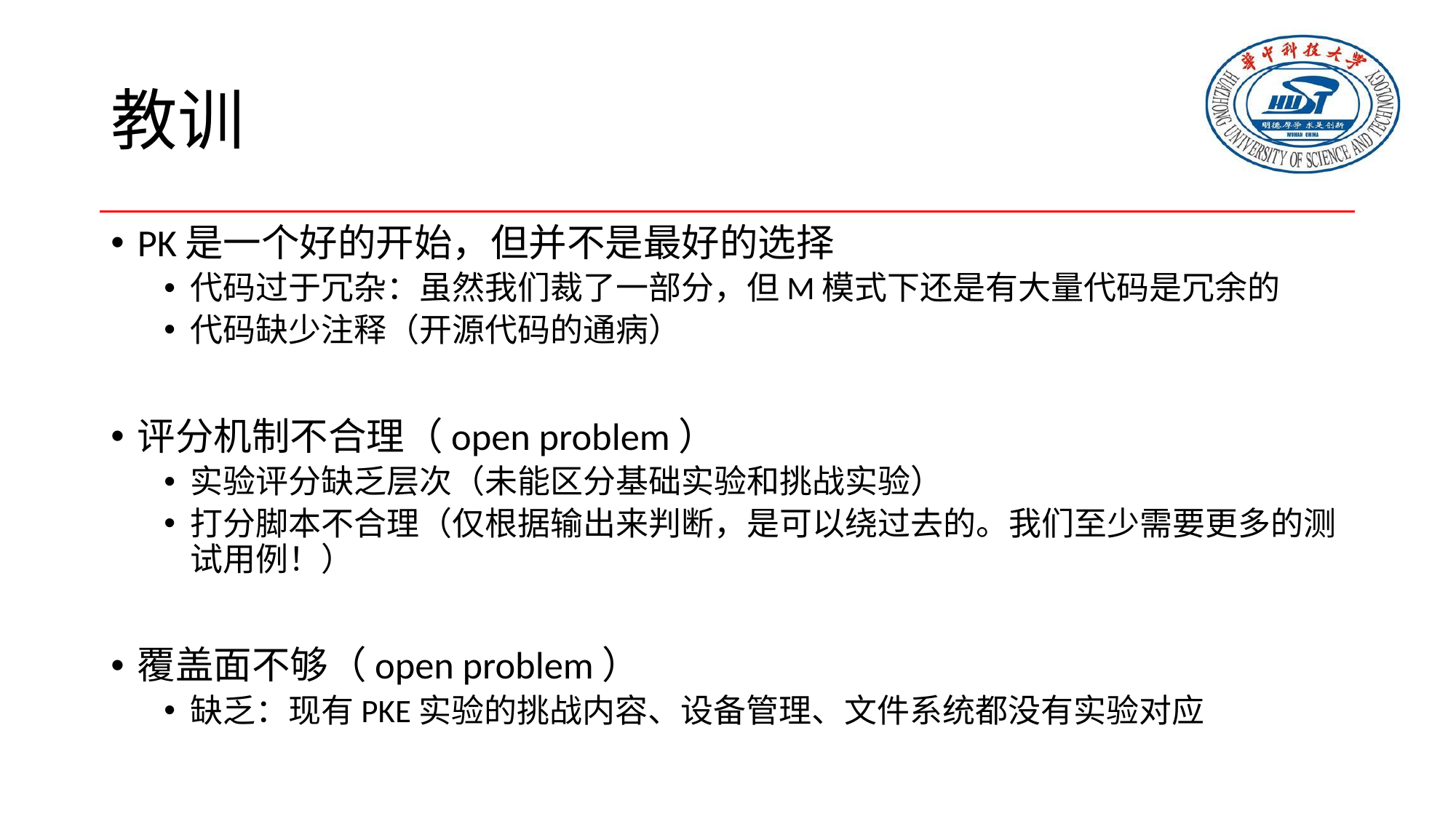

# 教训
PK是一个好的开始，但并不是最好的选择
代码过于冗杂：虽然我们裁了一部分，但M模式下还是有大量代码是冗余的
代码缺少注释（开源代码的通病）

评分机制不合理（open problem）
实验评分缺乏层次（未能区分基础实验和挑战实验）
打分脚本不合理（仅根据输出来判断，是可以绕过去的。我们至少需要更多的测试用例！）

覆盖面不够（open problem）
缺乏：现有PKE实验的挑战内容、设备管理、文件系统都没有实验对应